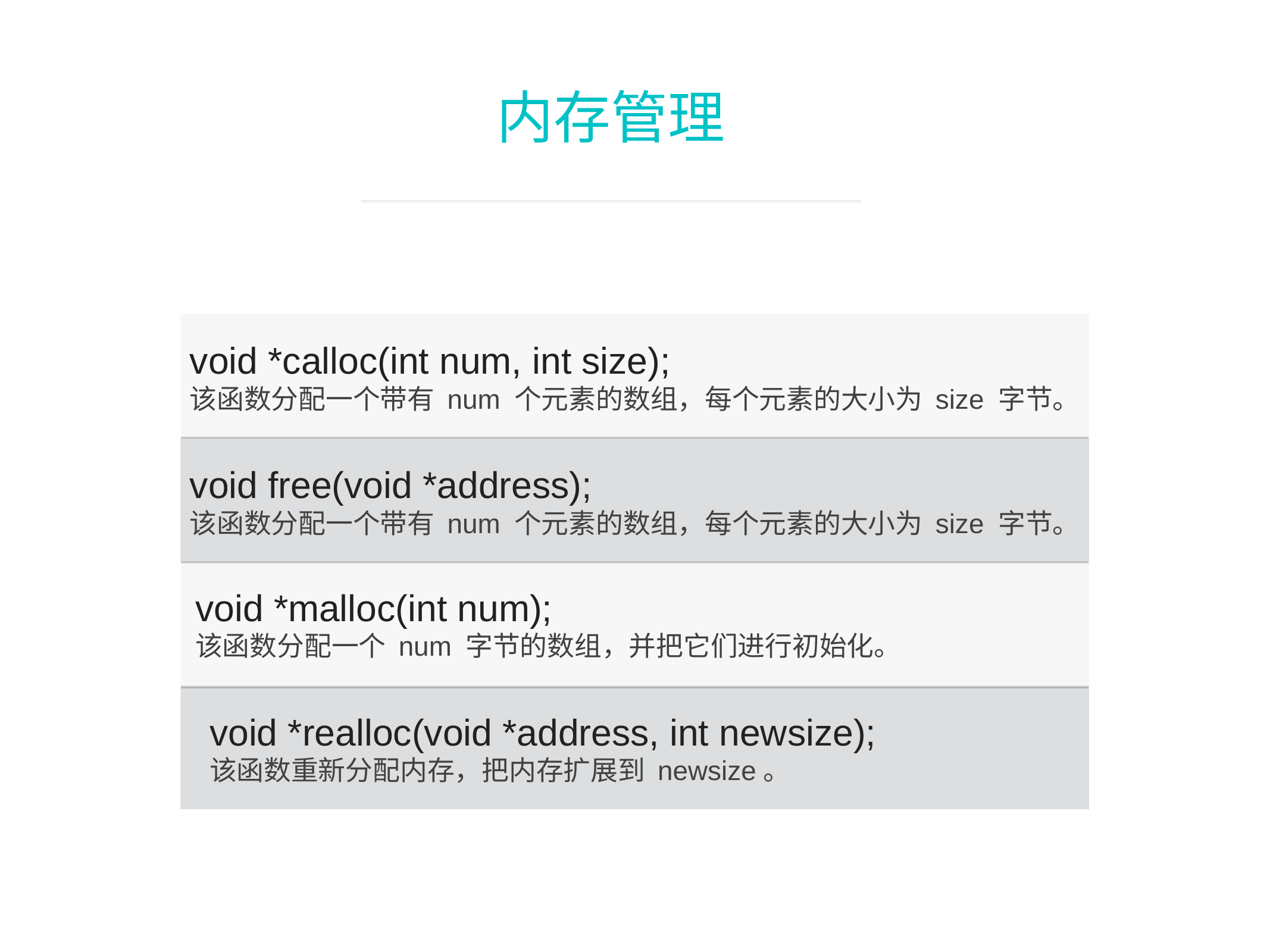

内存管理

void *calloc(int num, int size);
该函数分配一个带有 num 个元素的数组，每个元素的大小为 size 字节。

void free(void *address);
该函数分配一个带有 num 个元素的数组，每个元素的大小为 size 字节。

void *malloc(int num);
该函数分配一个 num 字节的数组，并把它们进行初始化。

void *realloc(void *address, int newsize);
该函数重新分配内存，把内存扩展到 newsize。